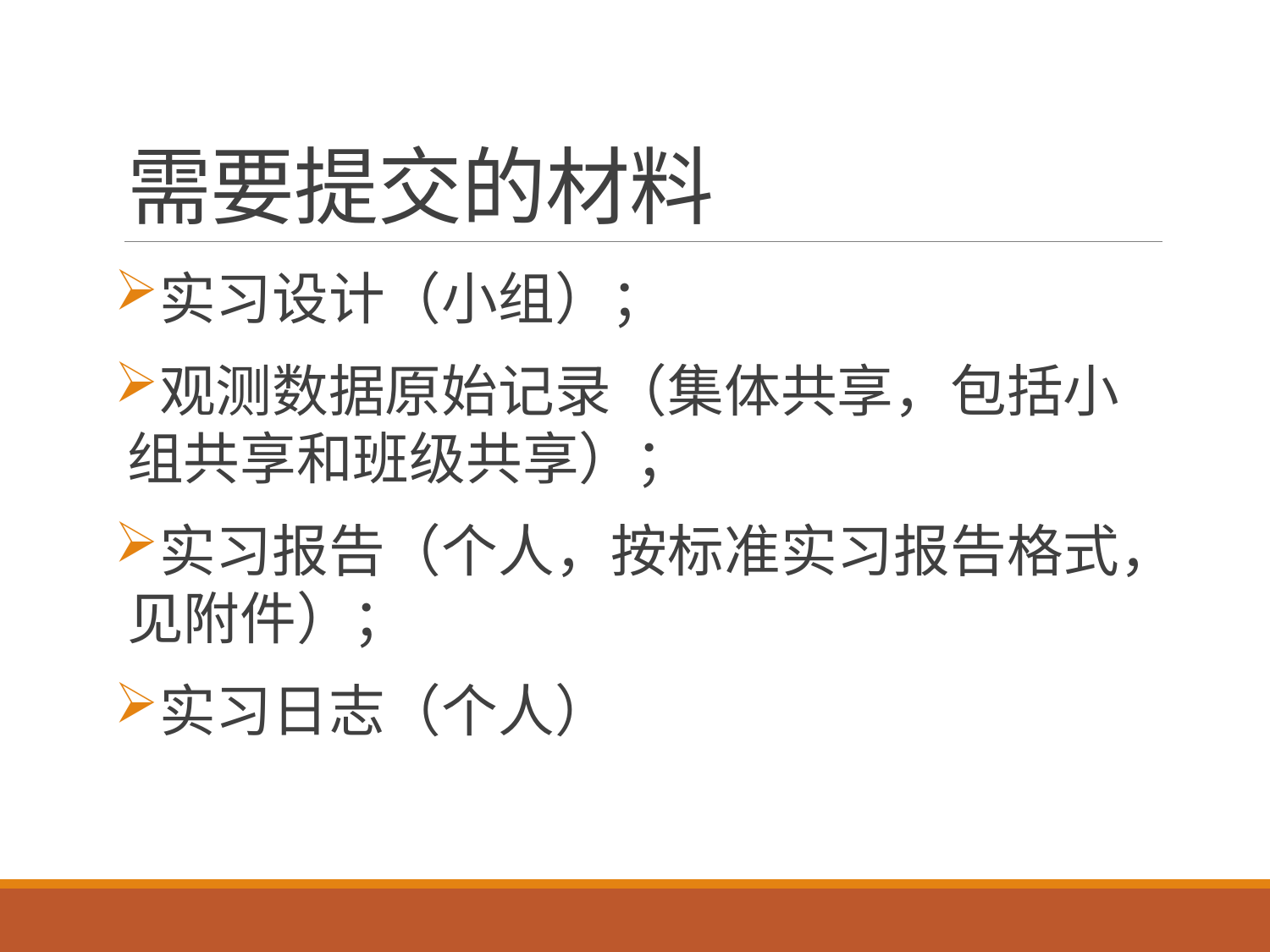

# 需要提交的材料
实习设计（小组）；
观测数据原始记录（集体共享，包括小组共享和班级共享）；
实习报告（个人，按标准实习报告格式，见附件）；
实习日志（个人）